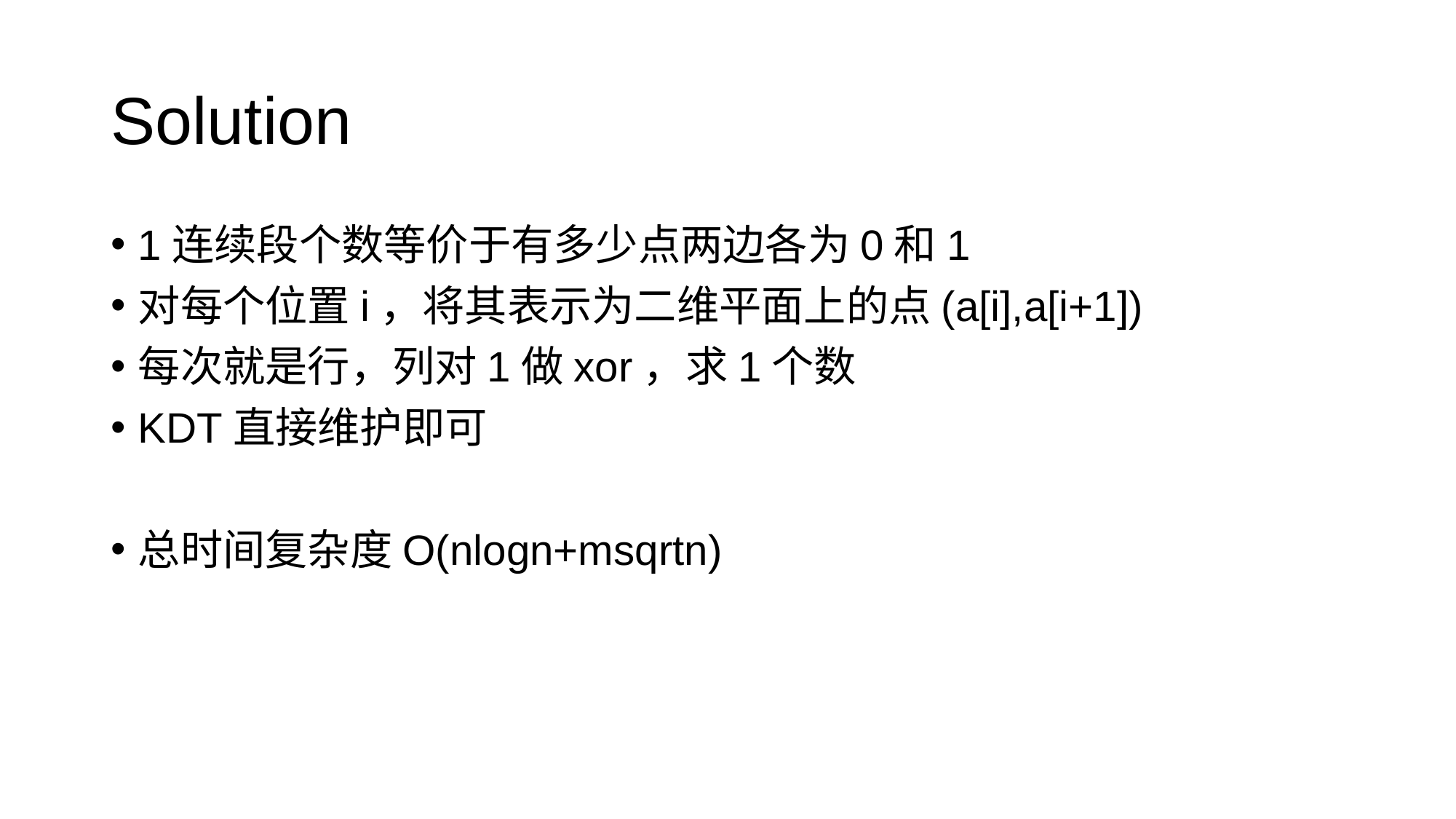

# Solution
1连续段个数等价于有多少点两边各为0和1
对每个位置i，将其表示为二维平面上的点(a[i],a[i+1])
每次就是行，列对1做xor，求1个数
KDT直接维护即可

总时间复杂度O(nlogn+msqrtn)